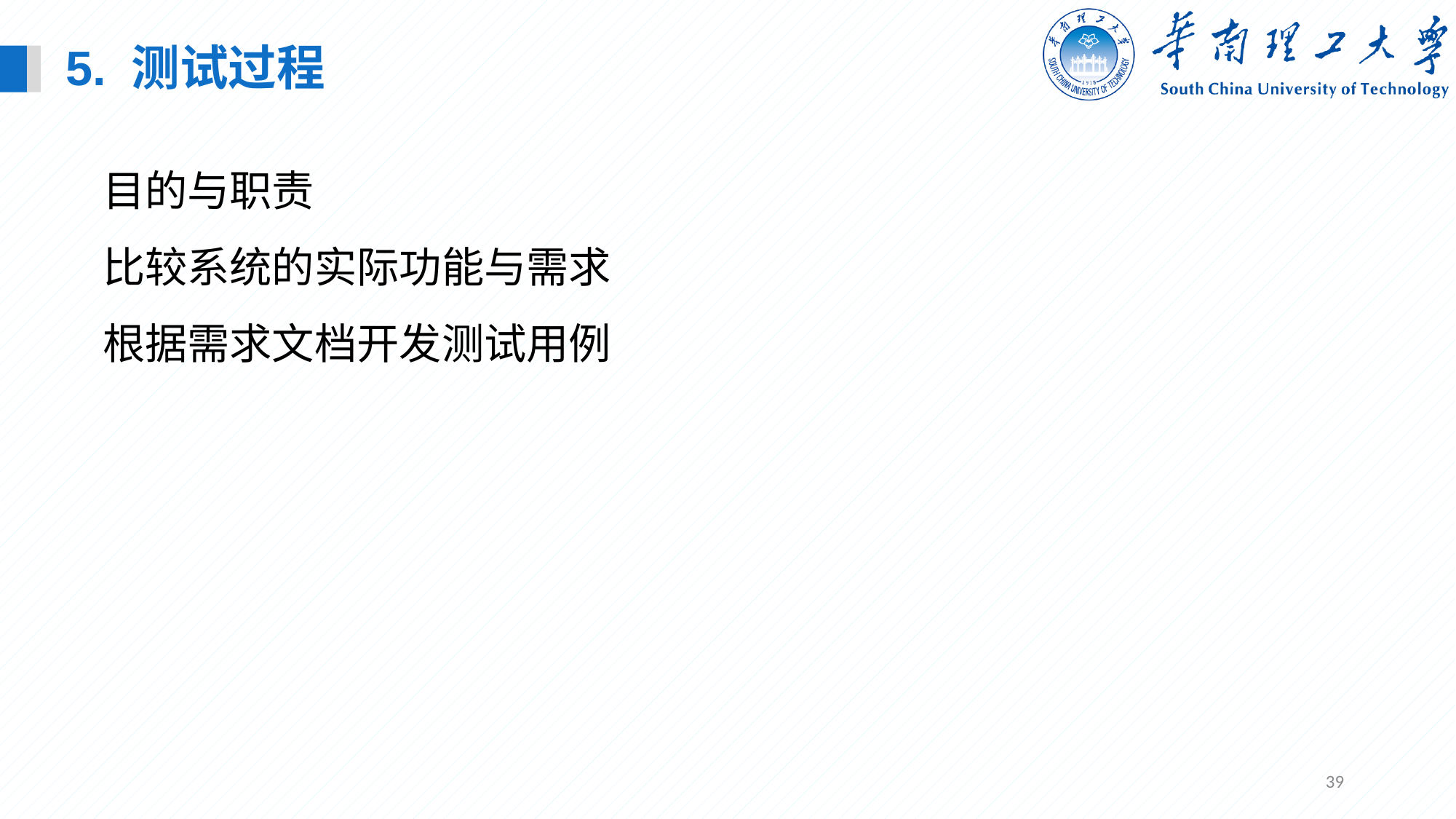

5. 测试过程
目的与职责
比较系统的实际功能与需求
根据需求文档开发测试用例
39